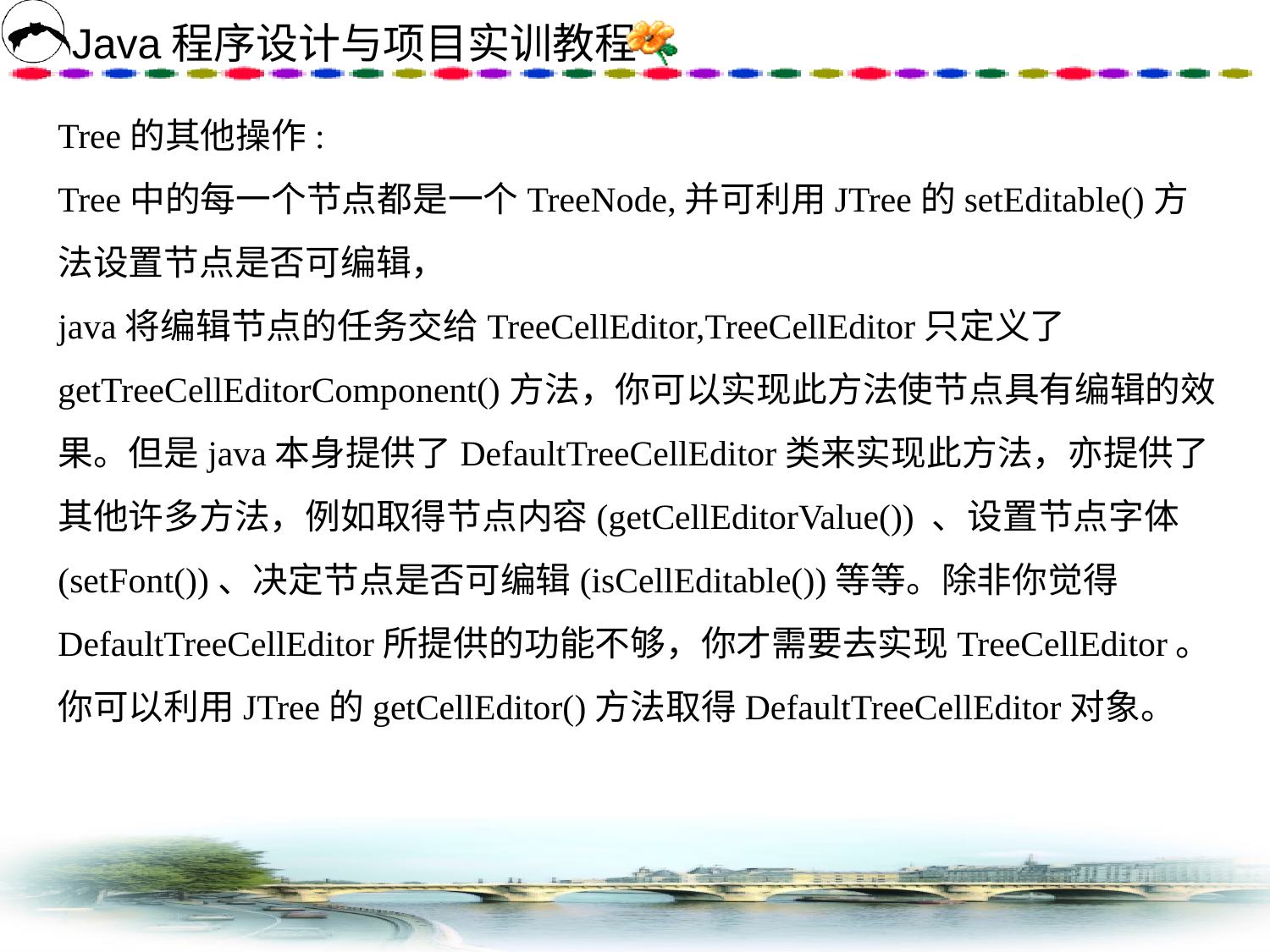

Tree的其他操作:
Tree中的每一个节点都是一个TreeNode,并可利用JTree的setEditable()方法设置节点是否可编辑，
java将编辑节点的任务交给TreeCellEditor,TreeCellEditor只定义了getTreeCellEditorComponent()方法，你可以实现此方法使节点具有编辑的效果。但是java本身提供了DefaultTreeCellEditor类来实现此方法，亦提供了其他许多方法，例如取得节点内容(getCellEditorValue()) 、设置节点字体(setFont())、决定节点是否可编辑(isCellEditable())等等。除非你觉得DefaultTreeCellEditor所提供的功能不够，你才需要去实现TreeCellEditor。你可以利用JTree的getCellEditor()方法取得DefaultTreeCellEditor对象。